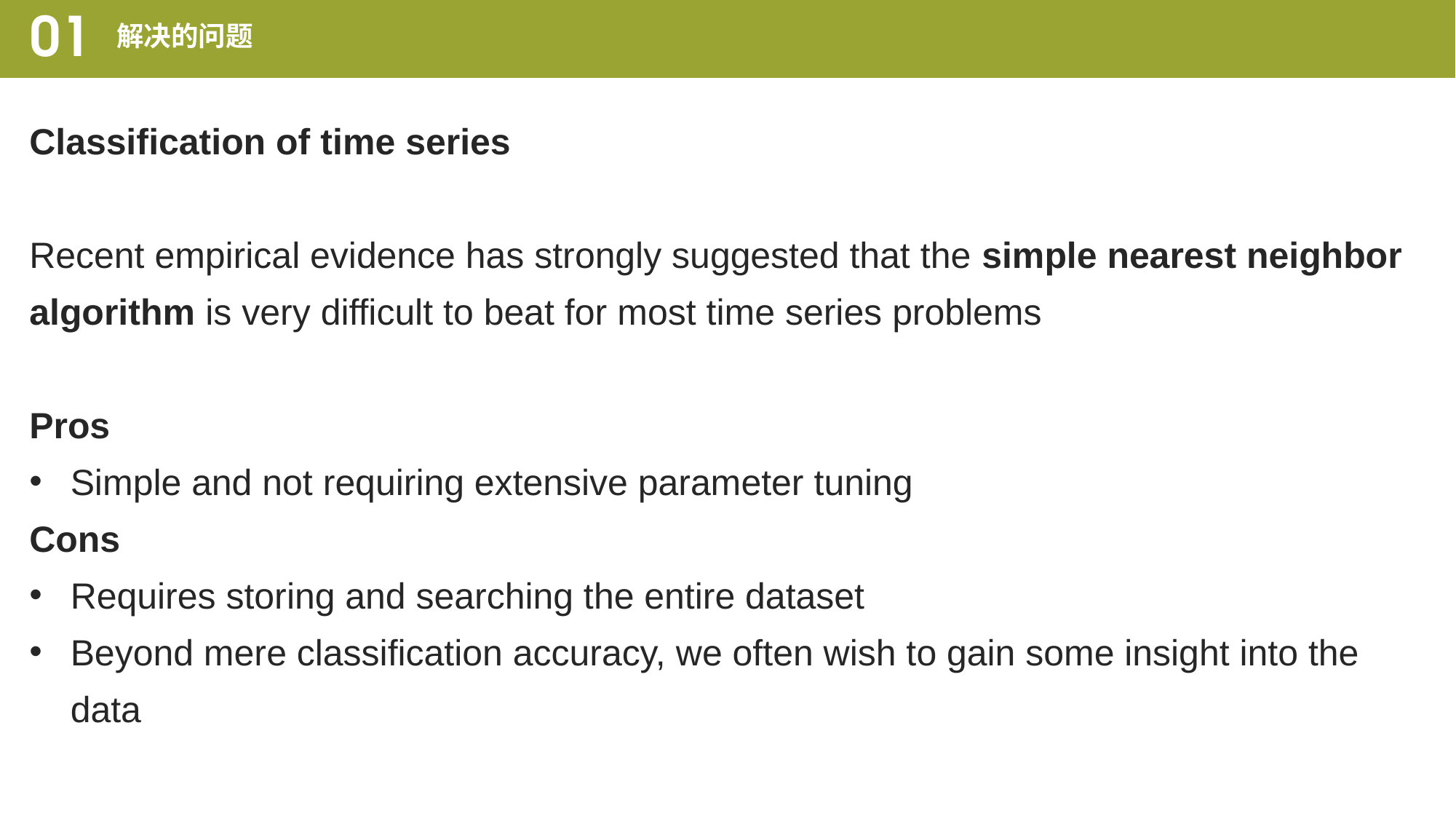

01
解决的问题
Classification of time series

Recent empirical evidence has strongly suggested that the simple nearest neighbor algorithm is very difficult to beat for most time series problems

Pros
Simple and not requiring extensive parameter tuning
Cons
Requires storing and searching the entire dataset
Beyond mere classification accuracy, we often wish to gain some insight into the data